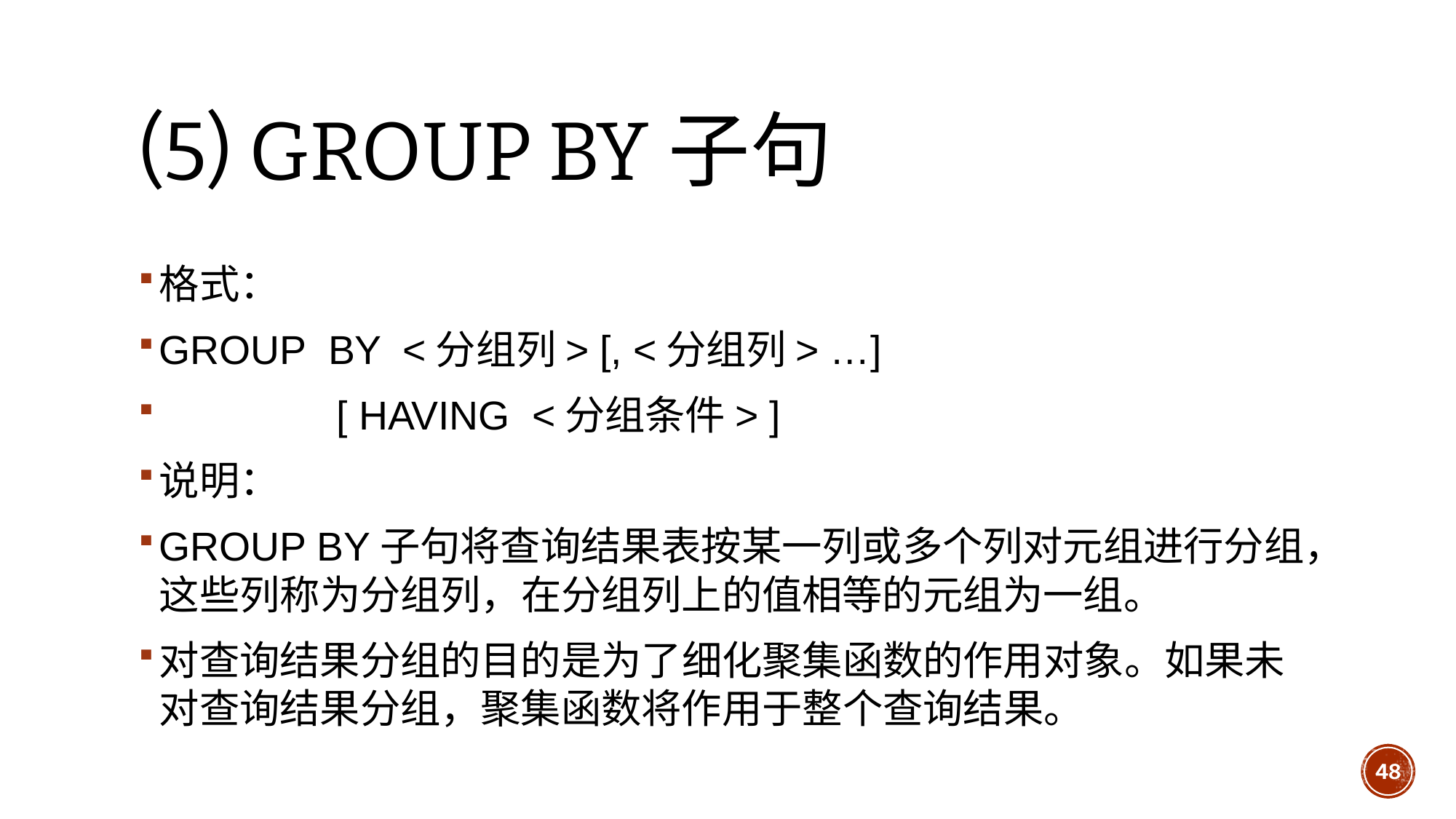

# (5) GROUP BY子句
格式：
GROUP  BY  <分组列> [, <分组列> …]
                [ HAVING  <分组条件> ]
说明：
GROUP BY子句将查询结果表按某一列或多个列对元组进行分组，这些列称为分组列，在分组列上的值相等的元组为一组。
对查询结果分组的目的是为了细化聚集函数的作用对象。如果未对查询结果分组，聚集函数将作用于整个查询结果。

48